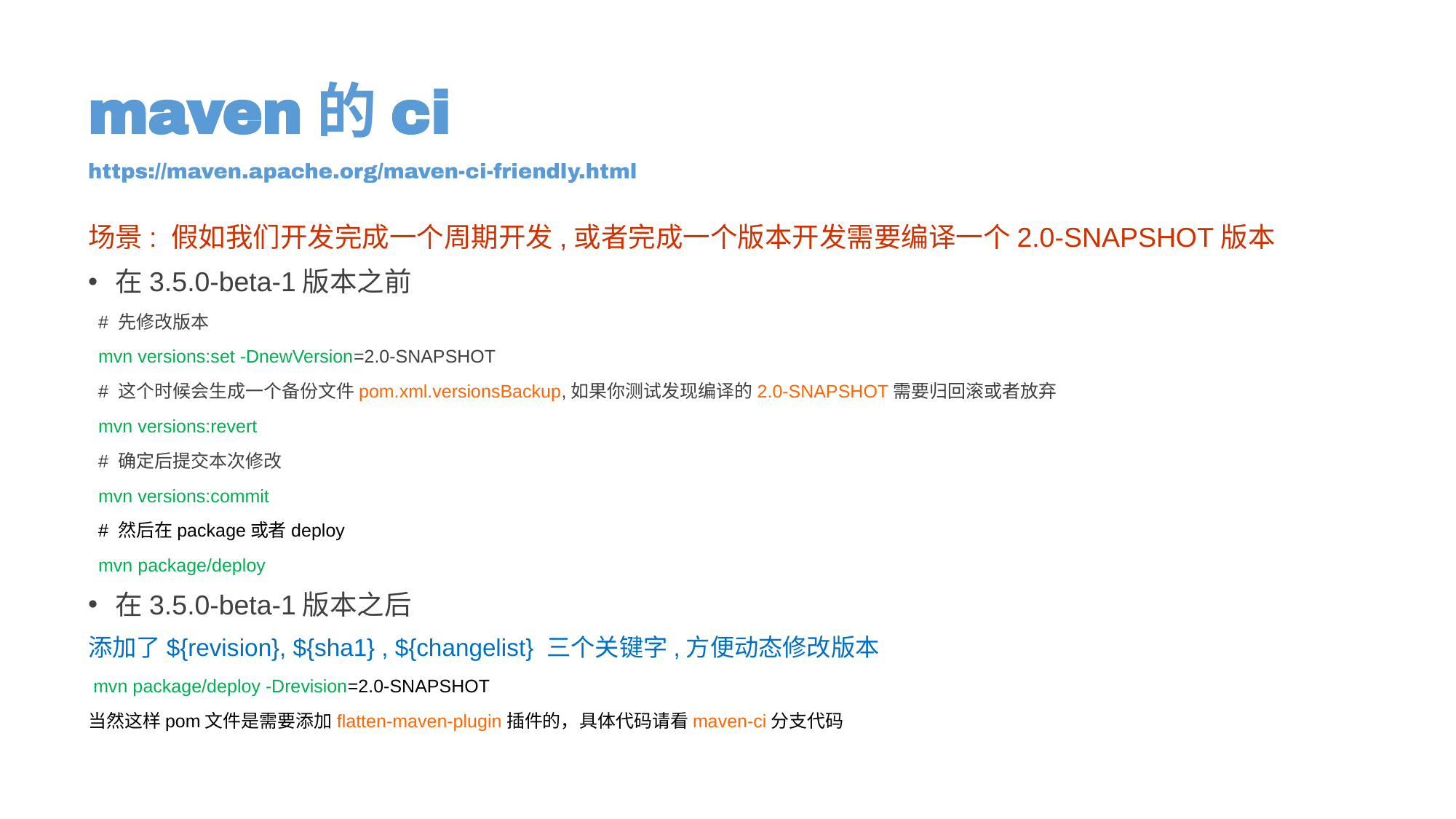

# maven的ci https://maven.apache.org/maven-ci-friendly.html
场景: 假如我们开发完成一个周期开发,或者完成一个版本开发需要编译一个2.0-SNAPSHOT版本
在3.5.0-beta-1版本之前
  # 先修改版本
  mvn versions:set -DnewVersion=2.0-SNAPSHOT
  # 这个时候会生成一个备份文件pom.xml.versionsBackup,如果你测试发现编译的2.0-SNAPSHOT需要归回滚或者放弃
  mvn versions:revert
  # 确定后提交本次修改
  mvn versions:commit
  # 然后在package或者deploy
  mvn package/deploy
在3.5.0-beta-1版本之后
添加了${revision}, ${sha1} , ${changelist} 三个关键字,方便动态修改版本
 mvn package/deploy -Drevision=2.0-SNAPSHOT
当然这样pom文件是需要添加flatten-maven-plugin插件的，具体代码请看maven-ci分支代码